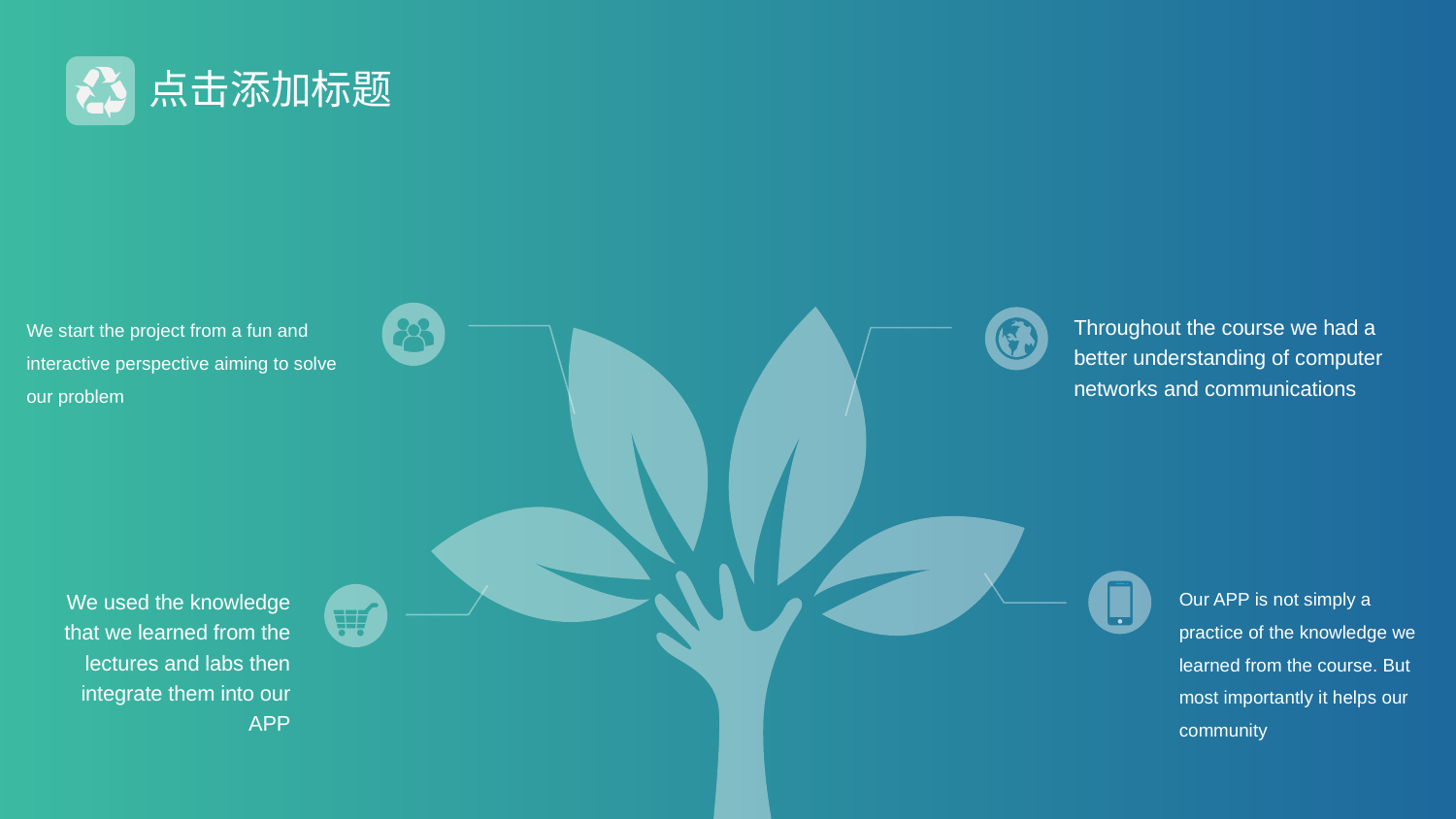

点击添加标题

We start the project from a fun and interactive perspective aiming to solve our problem
Throughout the course we had a better understanding of computer networks and communications

Our APP is not simply a practice of the knowledge we learned from the course. But most importantly it helps our community
We used the knowledge that we learned from the lectures and labs then integrate them into our APP